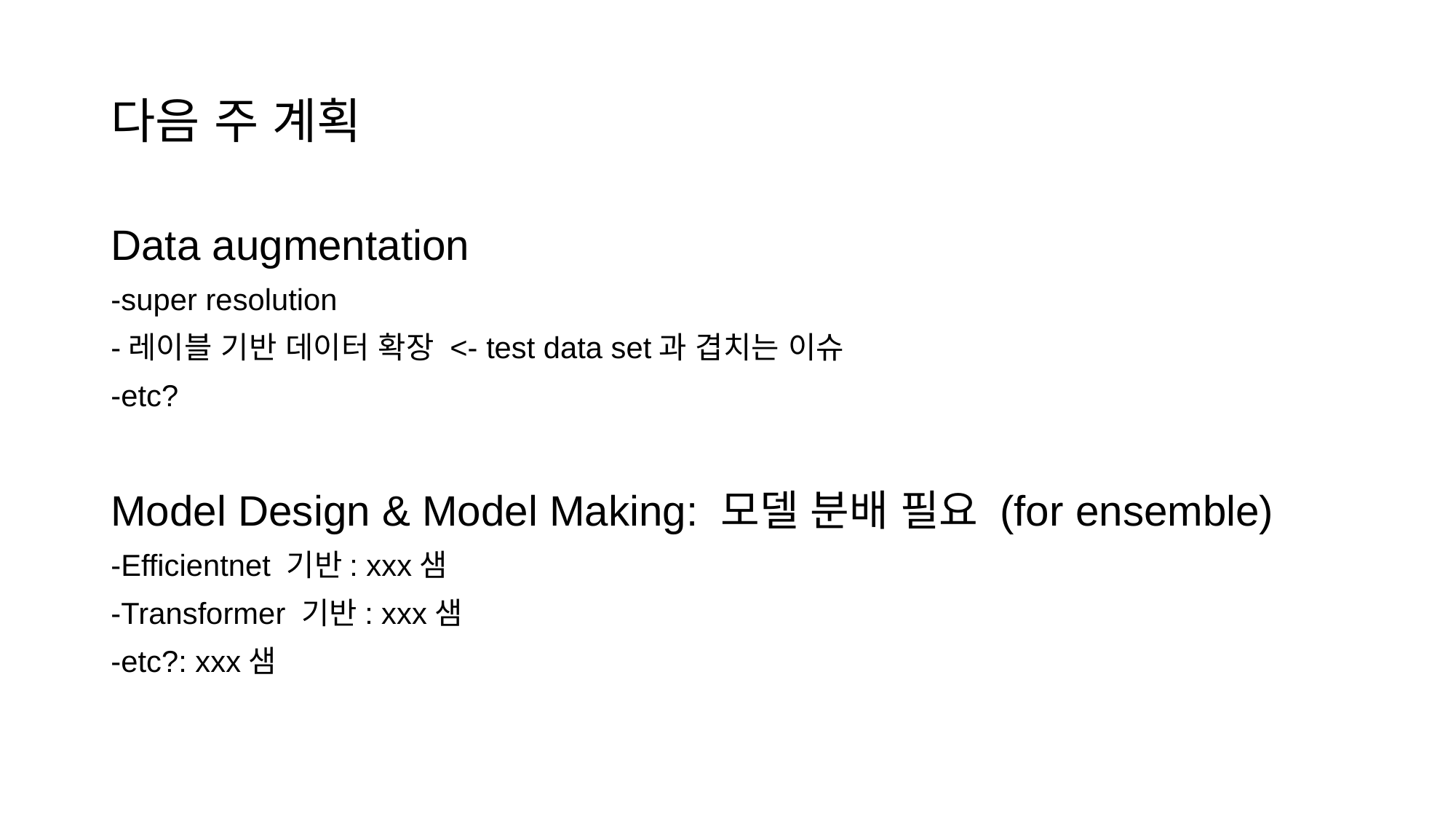

# 다음 주 계획
Data augmentation
-super resolution
-레이블 기반 데이터 확장 <- test data set과 겹치는 이슈
-etc?

Model Design & Model Making: 모델 분배 필요 (for ensemble)
-Efficientnet 기반: xxx샘
-Transformer 기반: xxx샘
-etc?: xxx샘